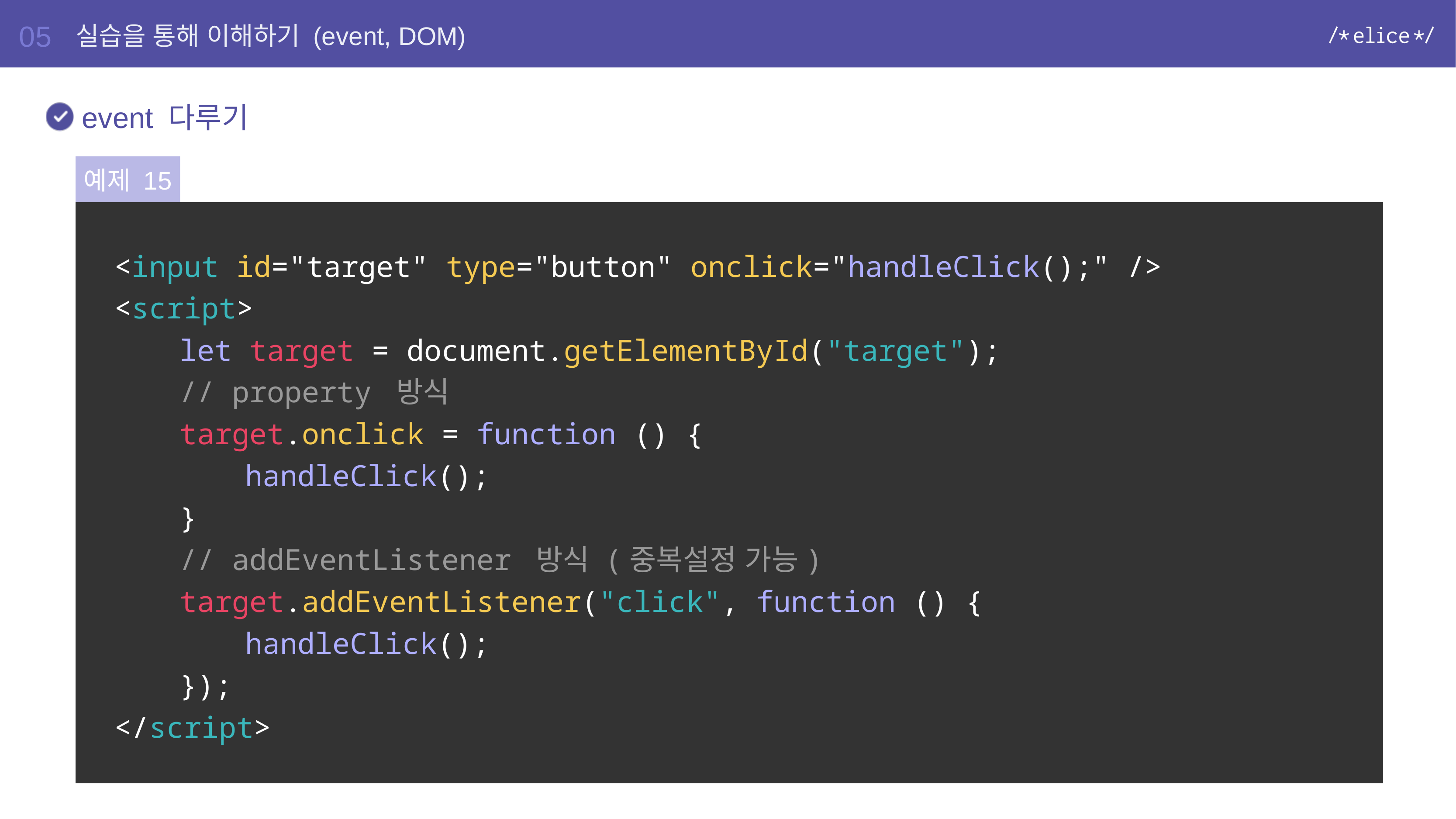

05
실습을 통해 이해하기 (event, DOM)
event 다루기
예제 15
<input id="target" type="button" onclick="handleClick();" />
<script>
	let target = document.getElementById("target");
	// property 방식
	target.onclick = function () {
		handleClick();
	}
	// addEventListener 방식 (중복설정 가능)
	target.addEventListener("click", function () {
		handleClick();
	});
</script>